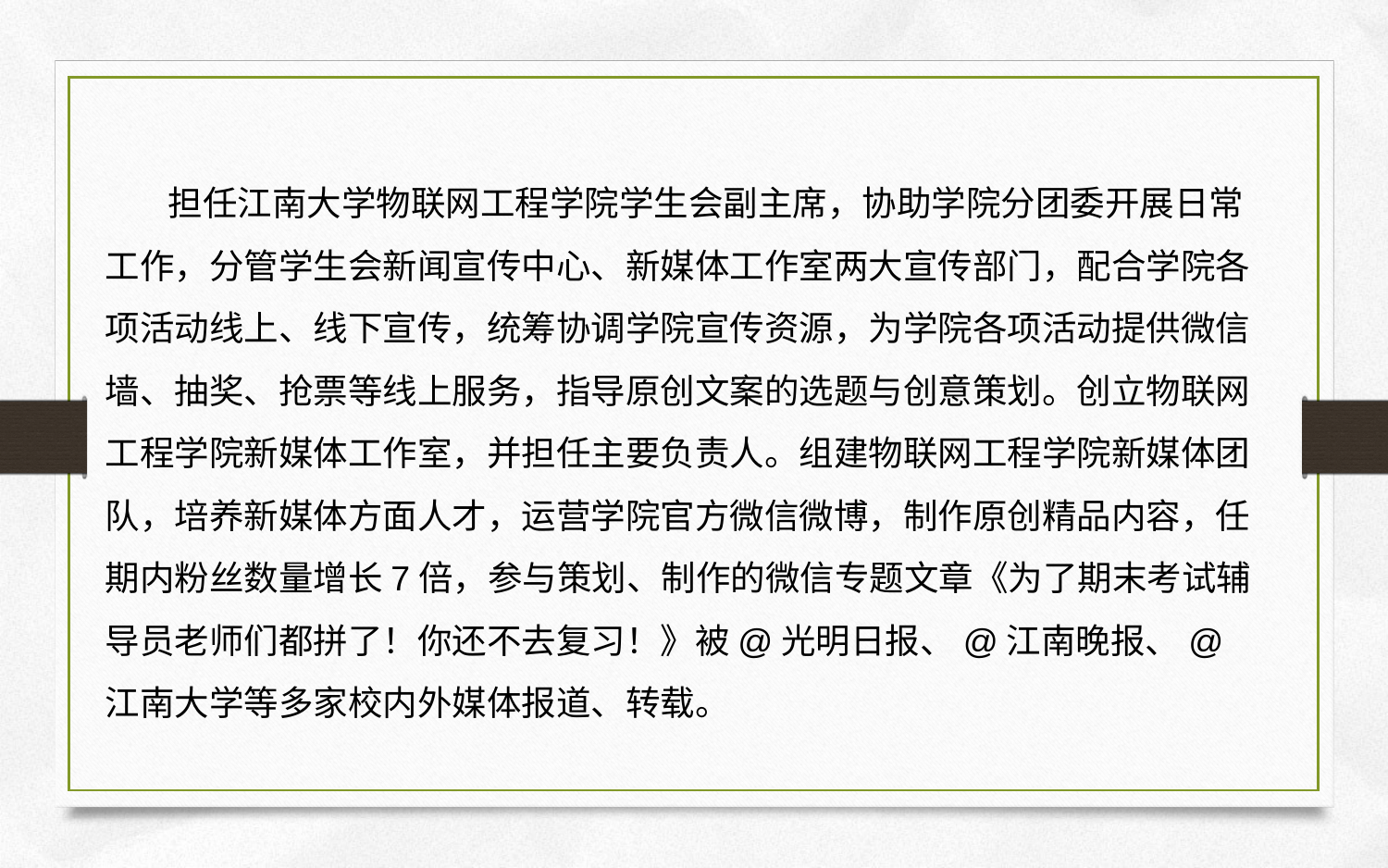

担任江南大学物联网工程学院学生会副主席，协助学院分团委开展日常工作，分管学生会新闻宣传中心、新媒体工作室两大宣传部门，配合学院各项活动线上、线下宣传，统筹协调学院宣传资源，为学院各项活动提供微信墙、抽奖、抢票等线上服务，指导原创文案的选题与创意策划。创立物联网工程学院新媒体工作室，并担任主要负责人。组建物联网工程学院新媒体团队，培养新媒体方面人才，运营学院官方微信微博，制作原创精品内容，任期内粉丝数量增长7倍，参与策划、制作的微信专题文章《为了期末考试辅导员老师们都拼了！你还不去复习！》被@光明日报、@江南晚报、@江南大学等多家校内外媒体报道、转载。